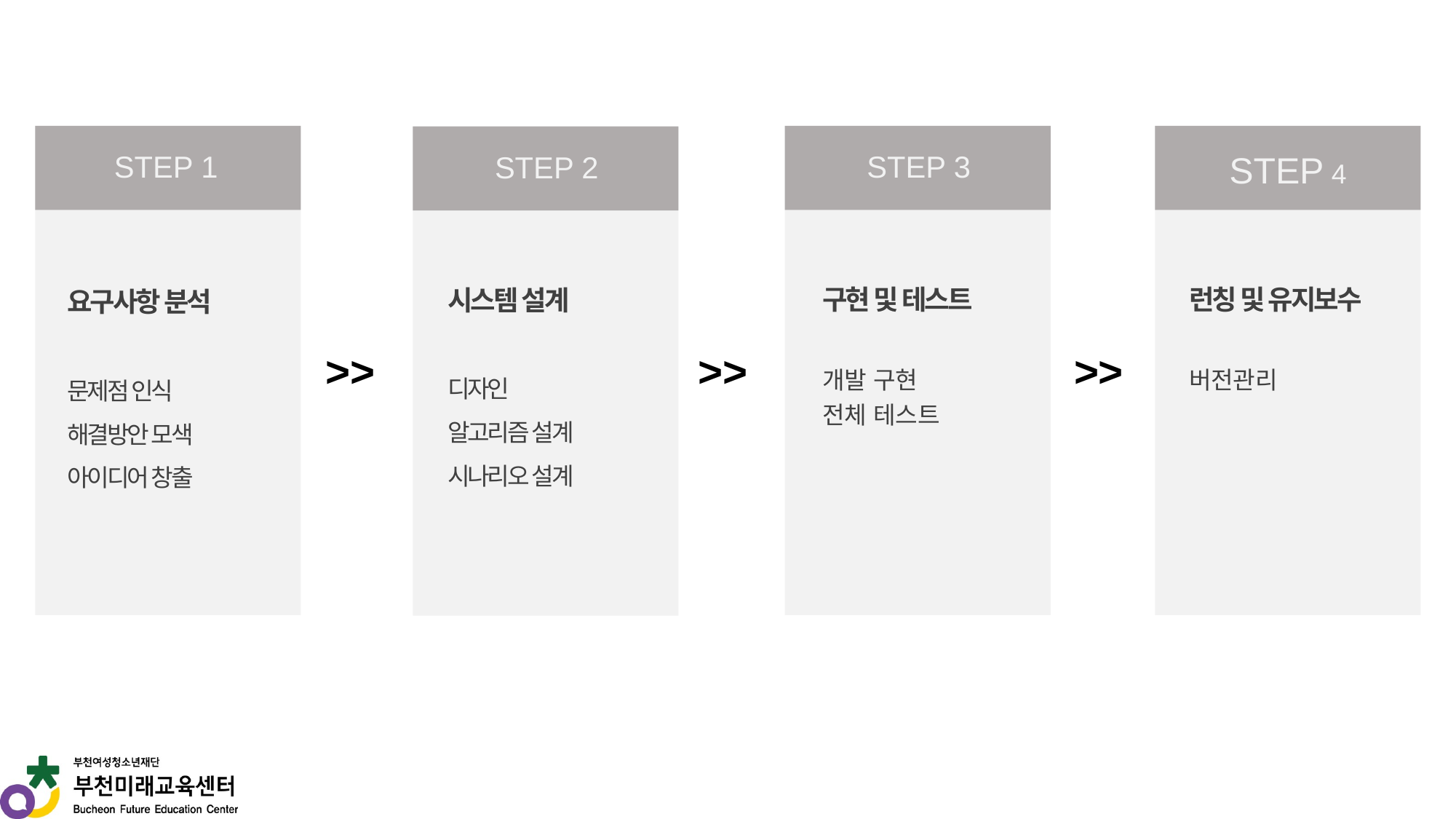

STEP 1
요구사항 분석

문제점 인식
해결방안 모색
아이디어 창출

STEP 3
구현 및 테스트

개발 구현
전체 테스트

STEP 4
런칭 및 유지보수

버전관리

STEP 2
시스템 설계

디자인
알고리즘 설계
시나리오 설계
>>
>>
>>